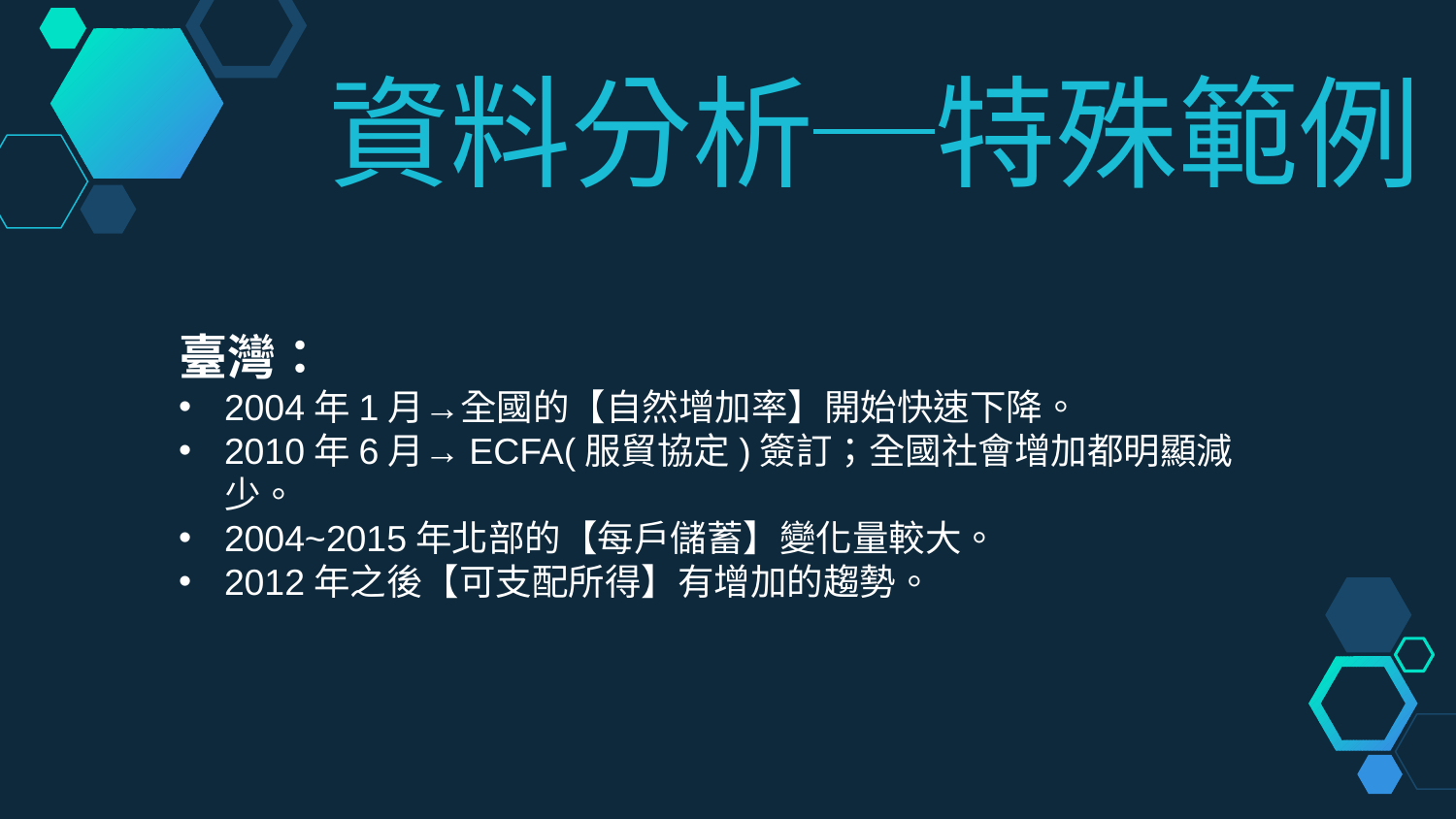

資料分析─特殊範例
臺灣：
2004年1月→全國的【自然增加率】開始快速下降。
2010年6月→ECFA(服貿協定)簽訂；全國社會增加都明顯減少。
2004~2015年北部的【每戶儲蓄】變化量較大。
2012年之後【可支配所得】有增加的趨勢。